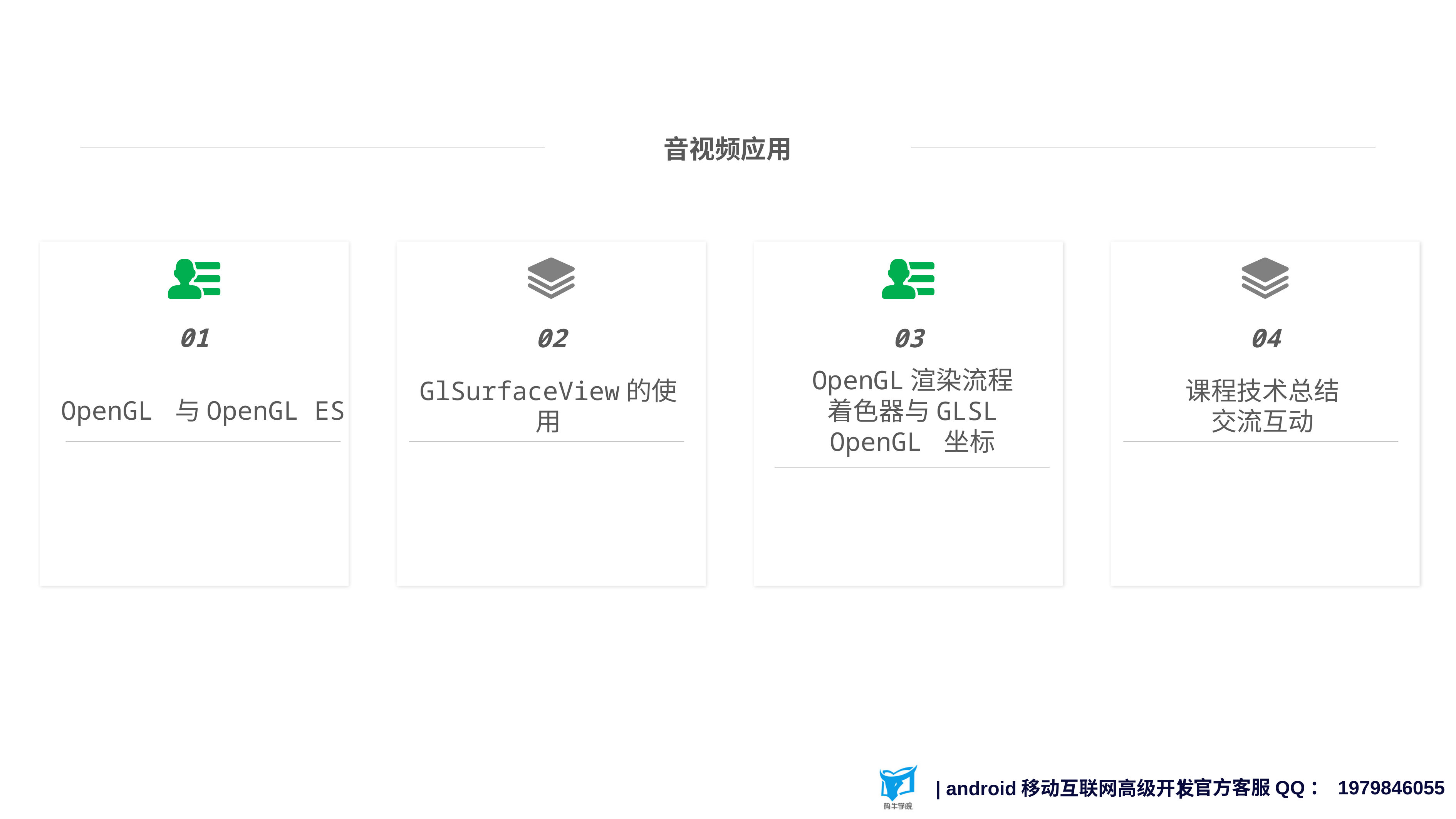

音视频应用

01
OpenGL 与OpenGL ES

02
GlSurfaceView的使用

03
OpenGL渲染流程
着色器与GLSL
OpenGL 坐标

04
课程技术总结
交流互动